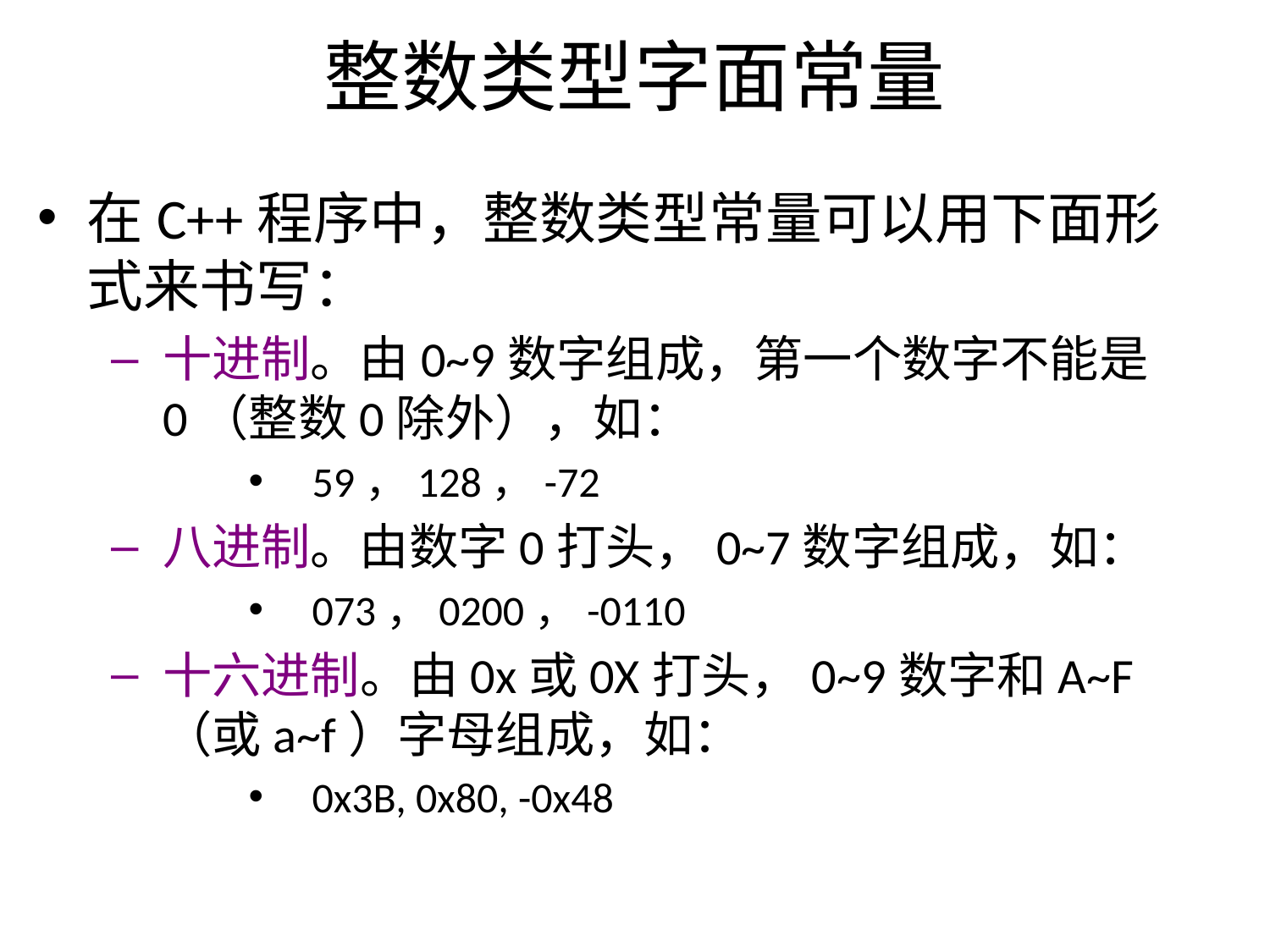

# 整数类型字面常量
在C++程序中，整数类型常量可以用下面形式来书写：
十进制。由0~9数字组成，第一个数字不能是0（整数0除外），如：
59，128，-72
八进制。由数字0打头，0~7数字组成，如：
073，0200，-0110
十六进制。由0x或0X打头，0~9数字和A~F（或a~f）字母组成，如：
0x3B, 0x80, -0x48